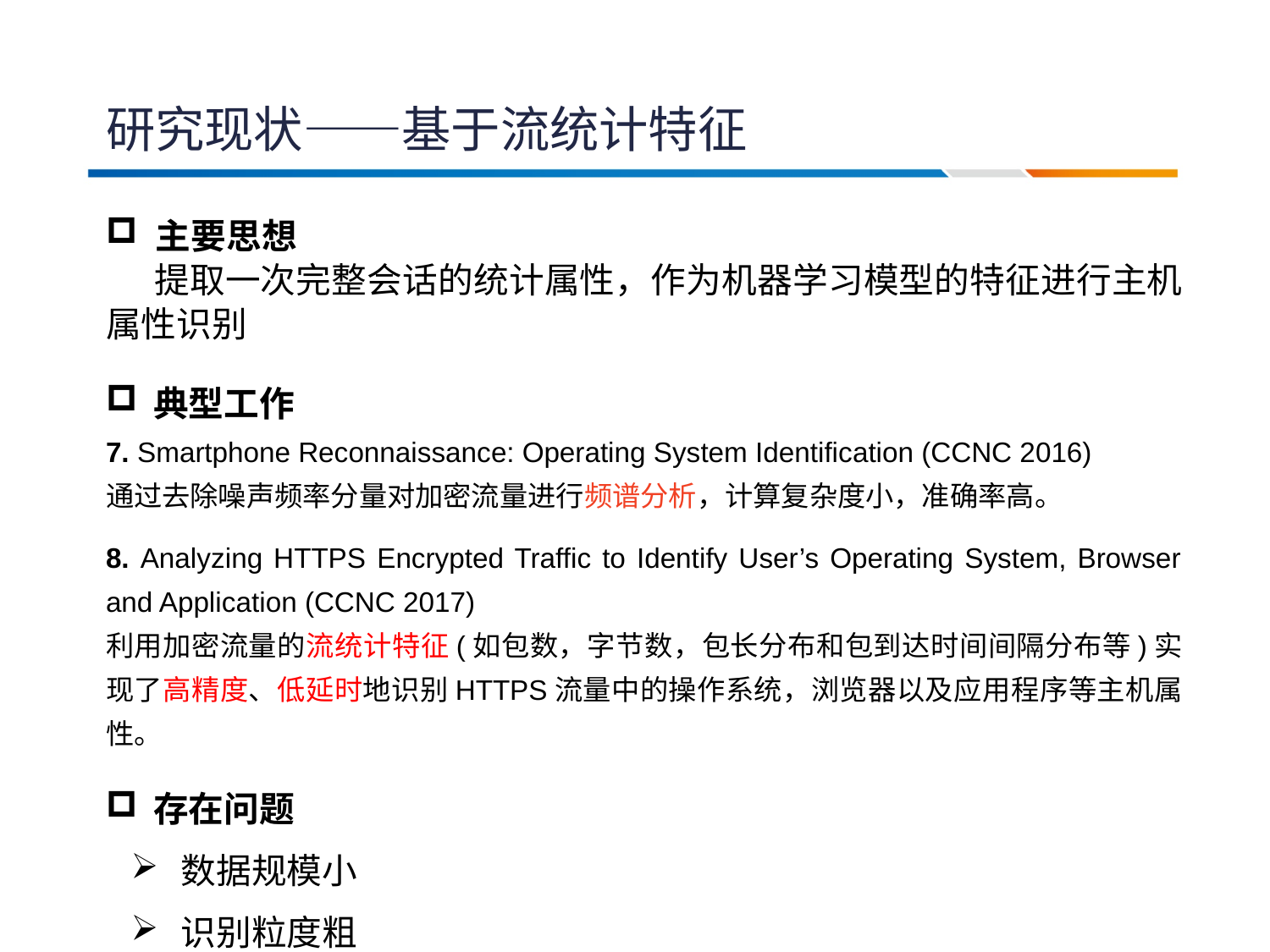

# 研究现状——基于流统计特征
主要思想
     提取一次完整会话的统计属性，作为机器学习模型的特征进行主机属性识别
典型工作
7. Smartphone Reconnaissance: Operating System Identification (CCNC 2016)
通过去除噪声频率分量对加密流量进行频谱分析，计算复杂度小，准确率高。
8. Analyzing HTTPS Encrypted Traffic to Identify User’s Operating System, Browser and Application (CCNC 2017)
利用加密流量的流统计特征(如包数，字节数，包长分布和包到达时间间隔分布等)实现了高精度、低延时地识别HTTPS流量中的操作系统，浏览器以及应用程序等主机属性。
存在问题
数据规模小
识别粒度粗